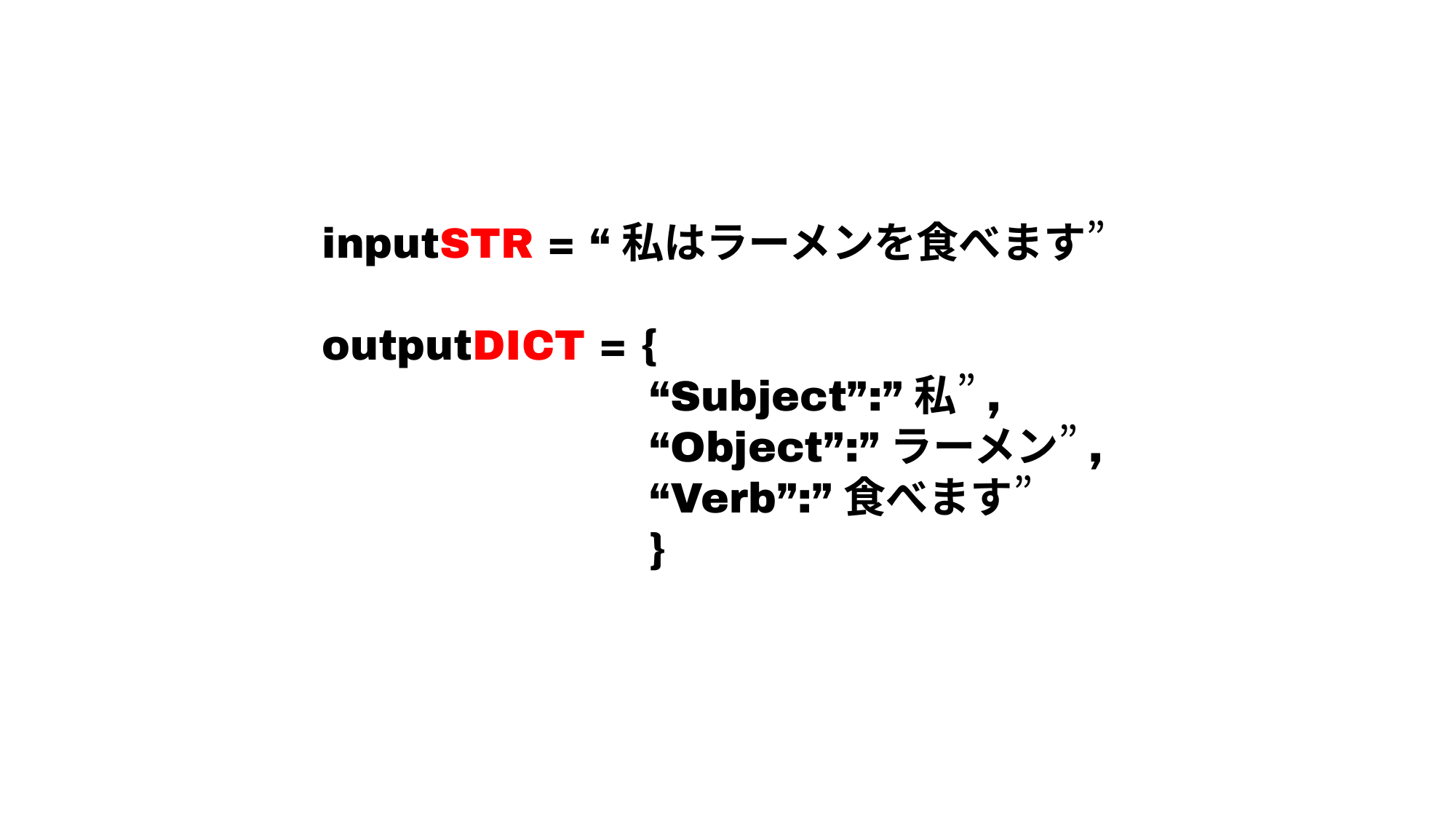

inputSTR = “私はラーメンを食べます”

outputDICT = {
			“Subject”:”私”,
			“Object”:”ラーメン”,
			“Verb”:”食べます”
			}